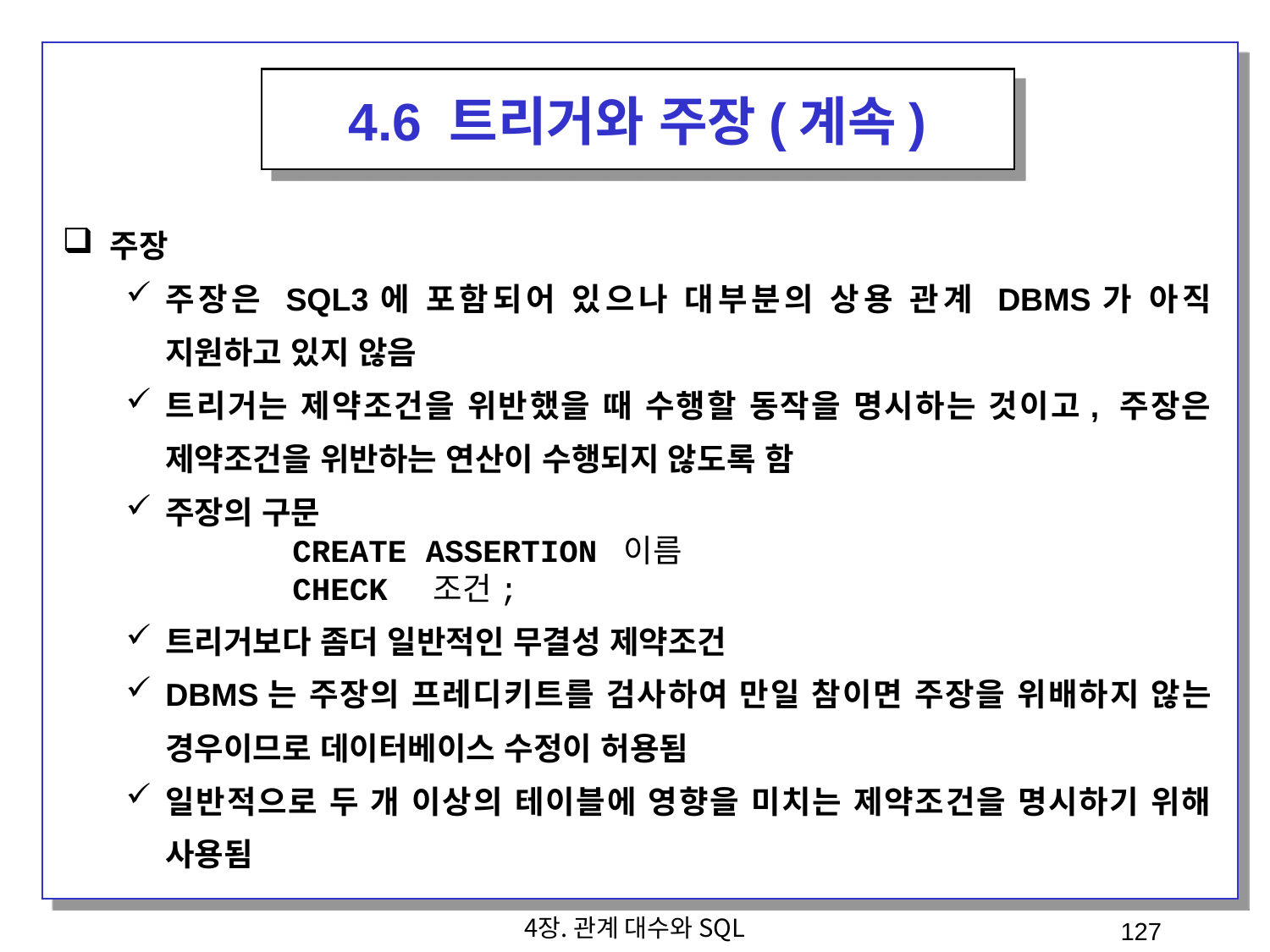

4.6 트리거와 주장(계속)
주장
주장은 SQL3에 포함되어 있으나 대부분의 상용 관계 DBMS가 아직 지원하고 있지 않음
트리거는 제약조건을 위반했을 때 수행할 동작을 명시하는 것이고, 주장은 제약조건을 위반하는 연산이 수행되지 않도록 함
주장의 구문
		CREATE ASSERTION 이름
		CHECK  조건;
트리거보다 좀더 일반적인 무결성 제약조건
DBMS는 주장의 프레디키트를 검사하여 만일 참이면 주장을 위배하지 않는 경우이므로 데이터베이스 수정이 허용됨
일반적으로 두 개 이상의 테이블에 영향을 미치는 제약조건을 명시하기 위해 사용됨

4장. 관계 대수와 SQL
127